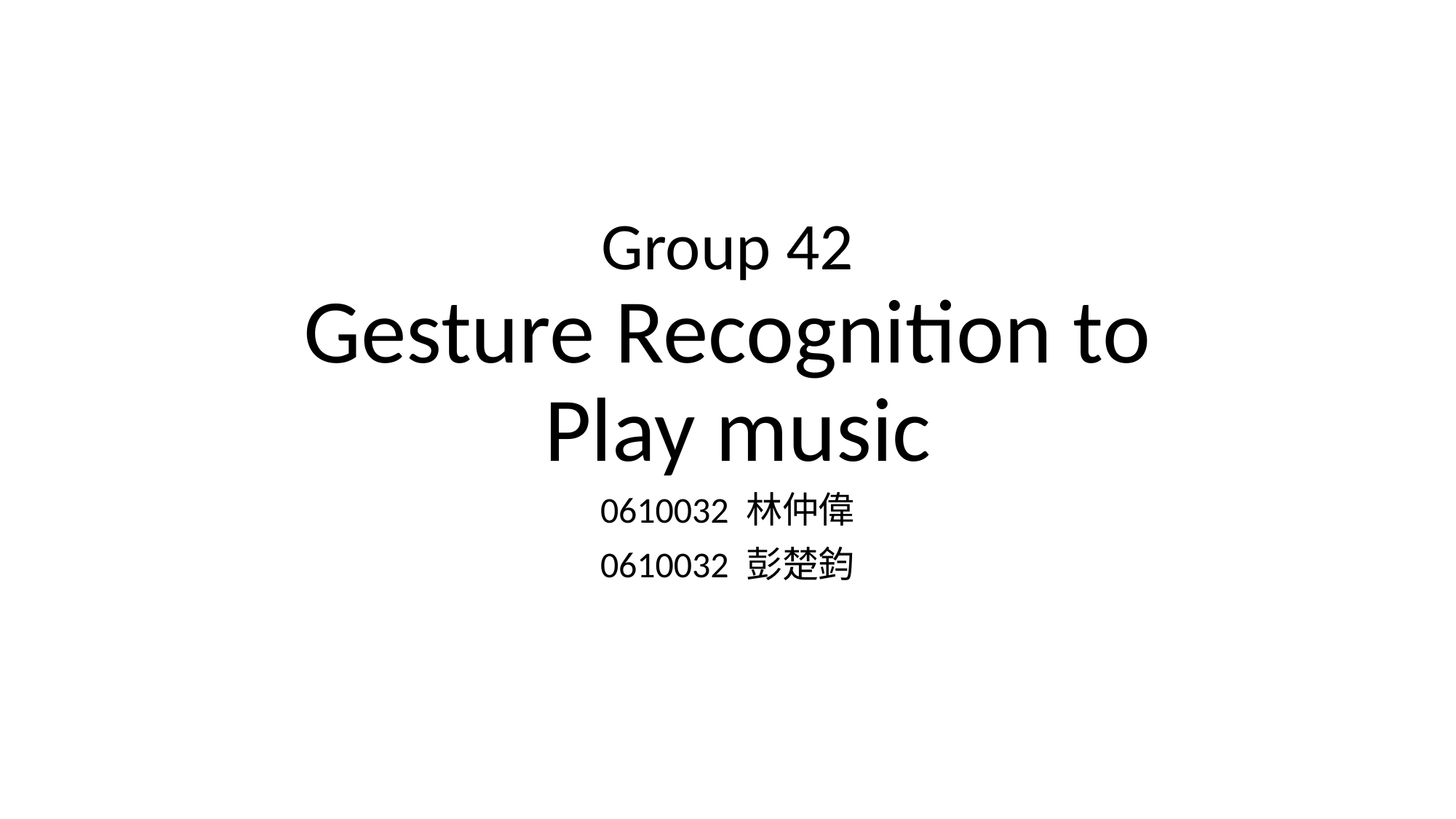

# Group 42 Gesture Recognition to Play music
0610032 林仲偉
0610032 彭楚鈞